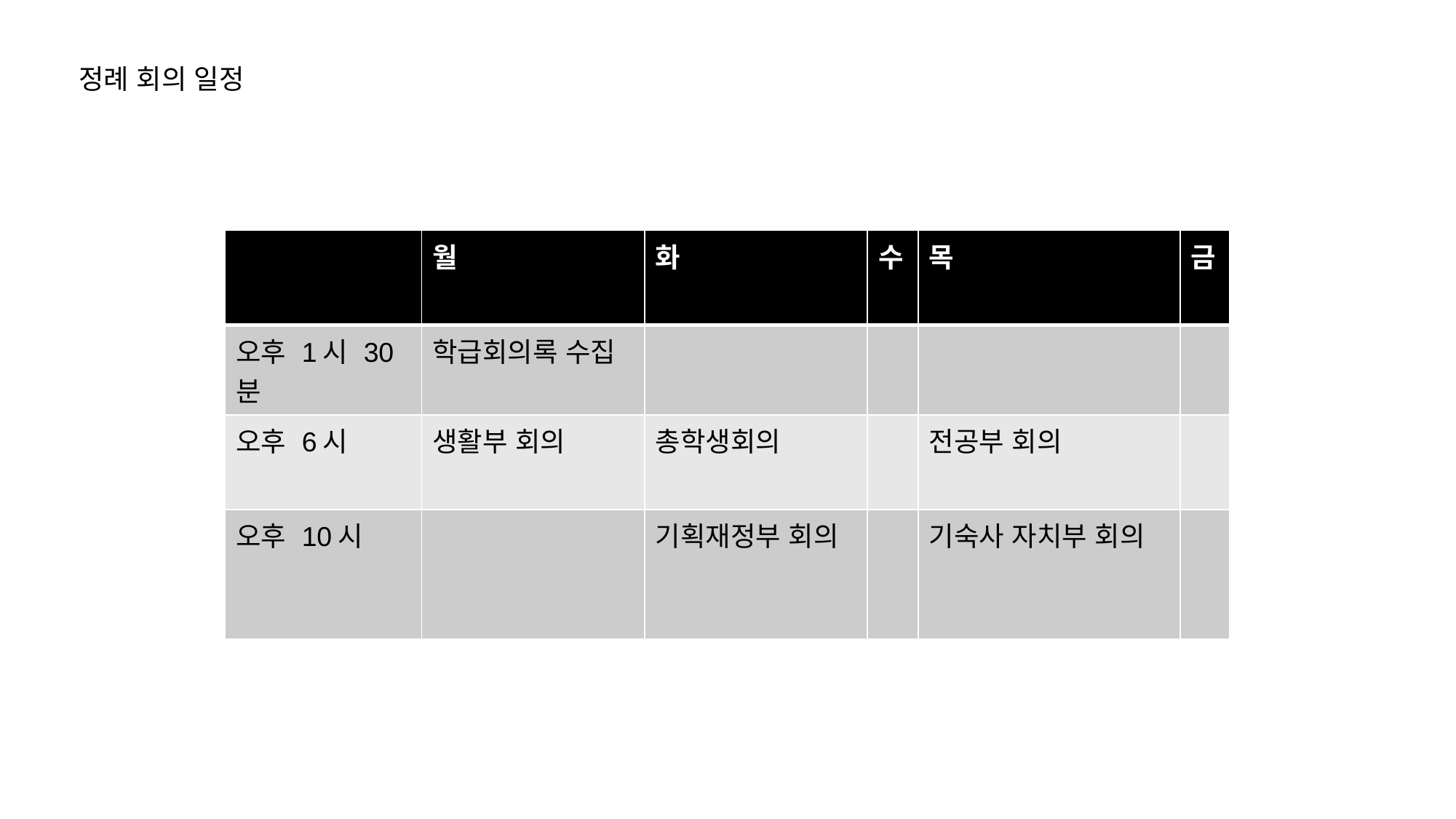

정례 회의 일정
|  | 월 | 화 | 수 | 목 | 금 |
| --- | --- | --- | --- | --- | --- |
| 오후 1시 30분 | 학급회의록 수집 |  |  |  |  |
| 오후 6시 | 생활부 회의 | 총학생회의 |  | 전공부 회의 |  |
| 오후 10시 |  | 기획재정부 회의 |  | 기숙사 자치부 회의 |  |